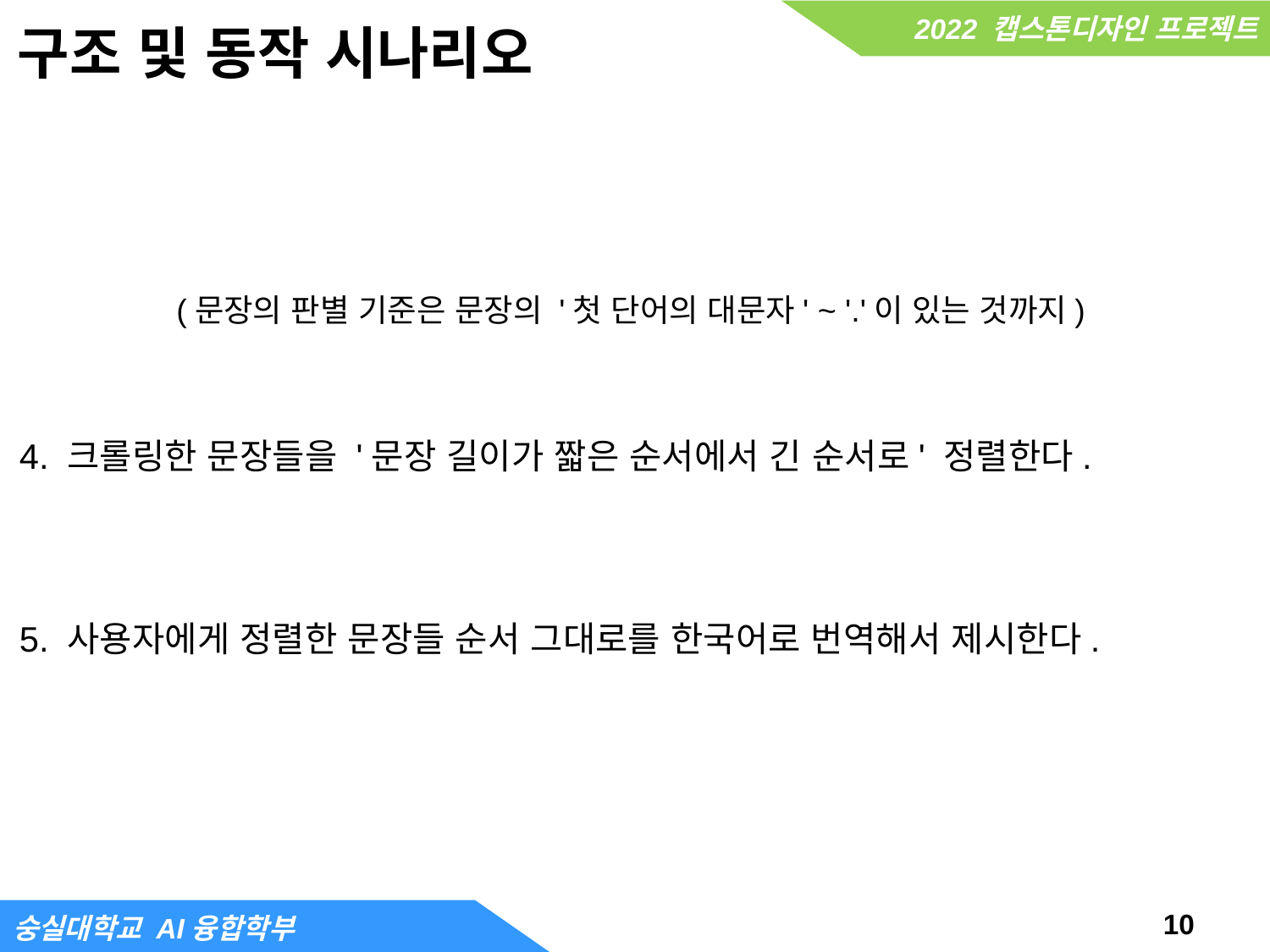

# 구조 및 동작 시나리오

(문장의 판별 기준은 문장의 '첫 단어의 대문자' ~ '.'이 있는 것까지)

4. 크롤링한 문장들을 '문장 길이가 짧은 순서에서 긴 순서로' 정렬한다.

5. 사용자에게 정렬한 문장들 순서 그대로를 한국어로 번역해서 제시한다.